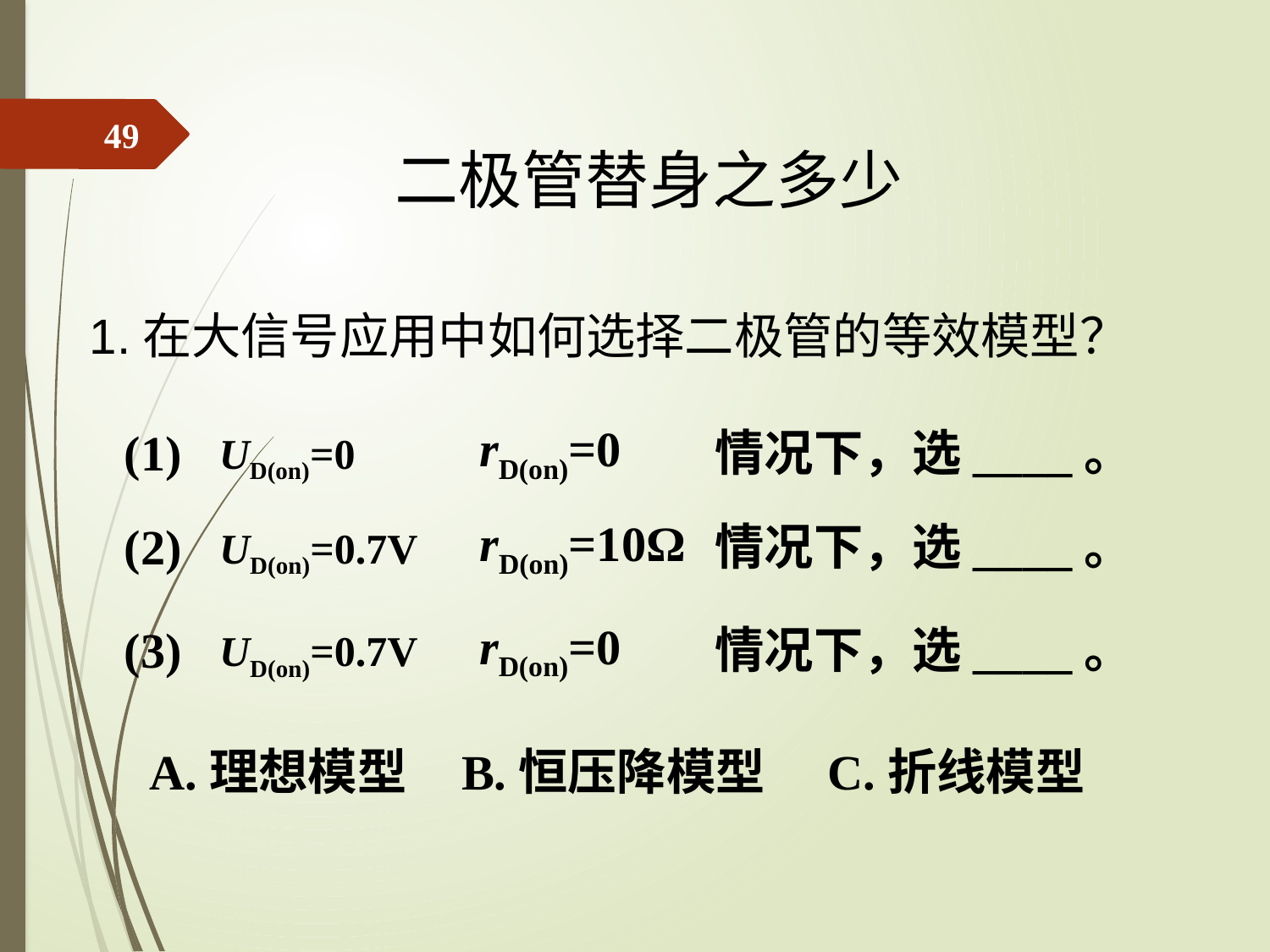

49
二极管替身之多少
1.在大信号应用中如何选择二极管的等效模型？
(1)
rD(on)=0
情况下，选____。
UD(on)=0
(2)
rD(on)=10Ω
情况下，选____。
UD(on)=0.7V
(3)
rD(on)=0
情况下，选____。
UD(on)=0.7V
A.理想模型
B.恒压降模型
C.折线模型